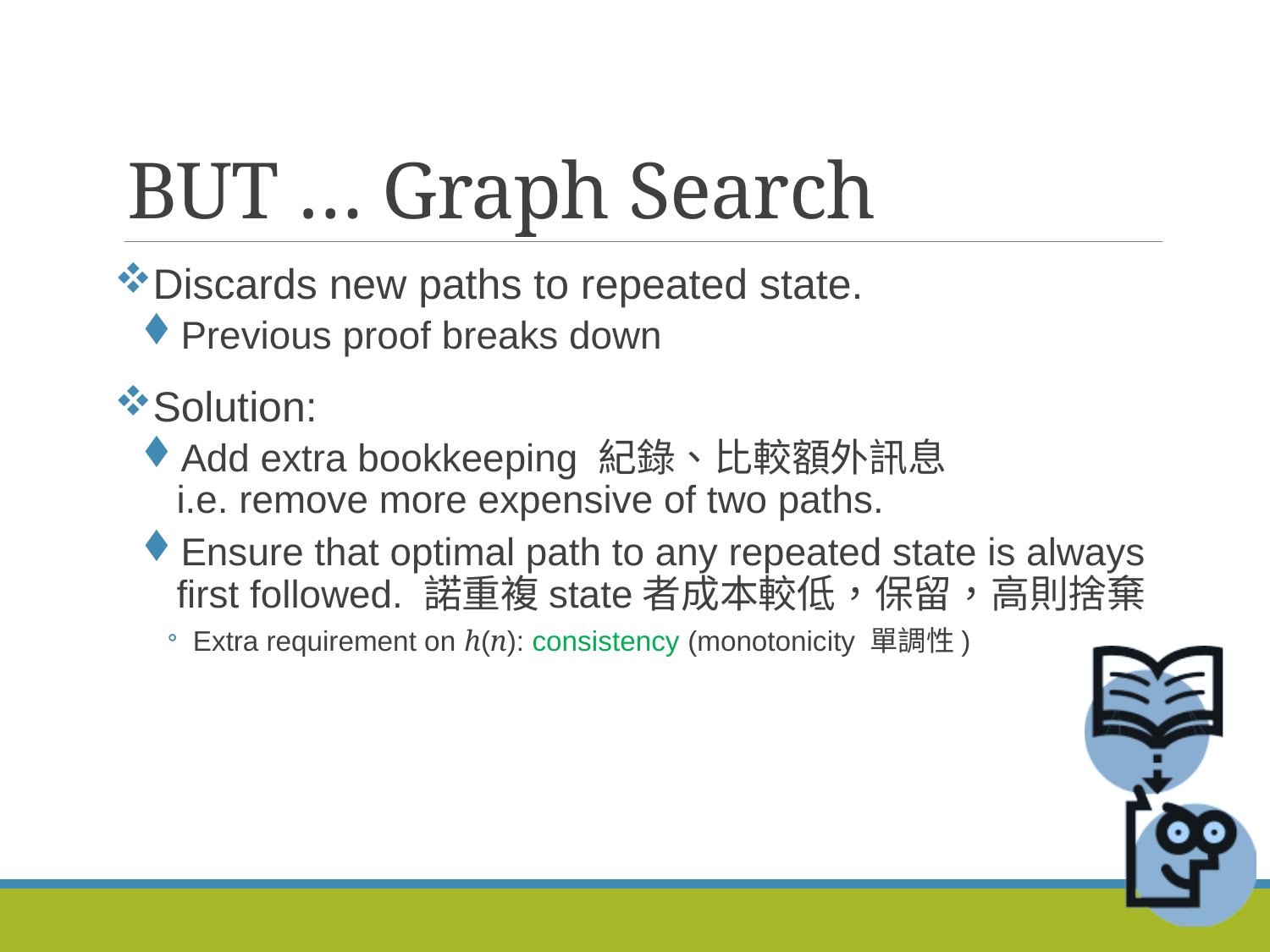

# BUT … Graph Search
Discards new paths to repeated state.
Previous proof breaks down
Solution:
Add extra bookkeeping 紀錄、比較額外訊息
i.e. remove more expensive of two paths.
Ensure that optimal path to any repeated state is always first followed. 諾重複state者成本較低，保留，高則捨棄
Extra requirement on h(n): consistency (monotonicity 單調性)